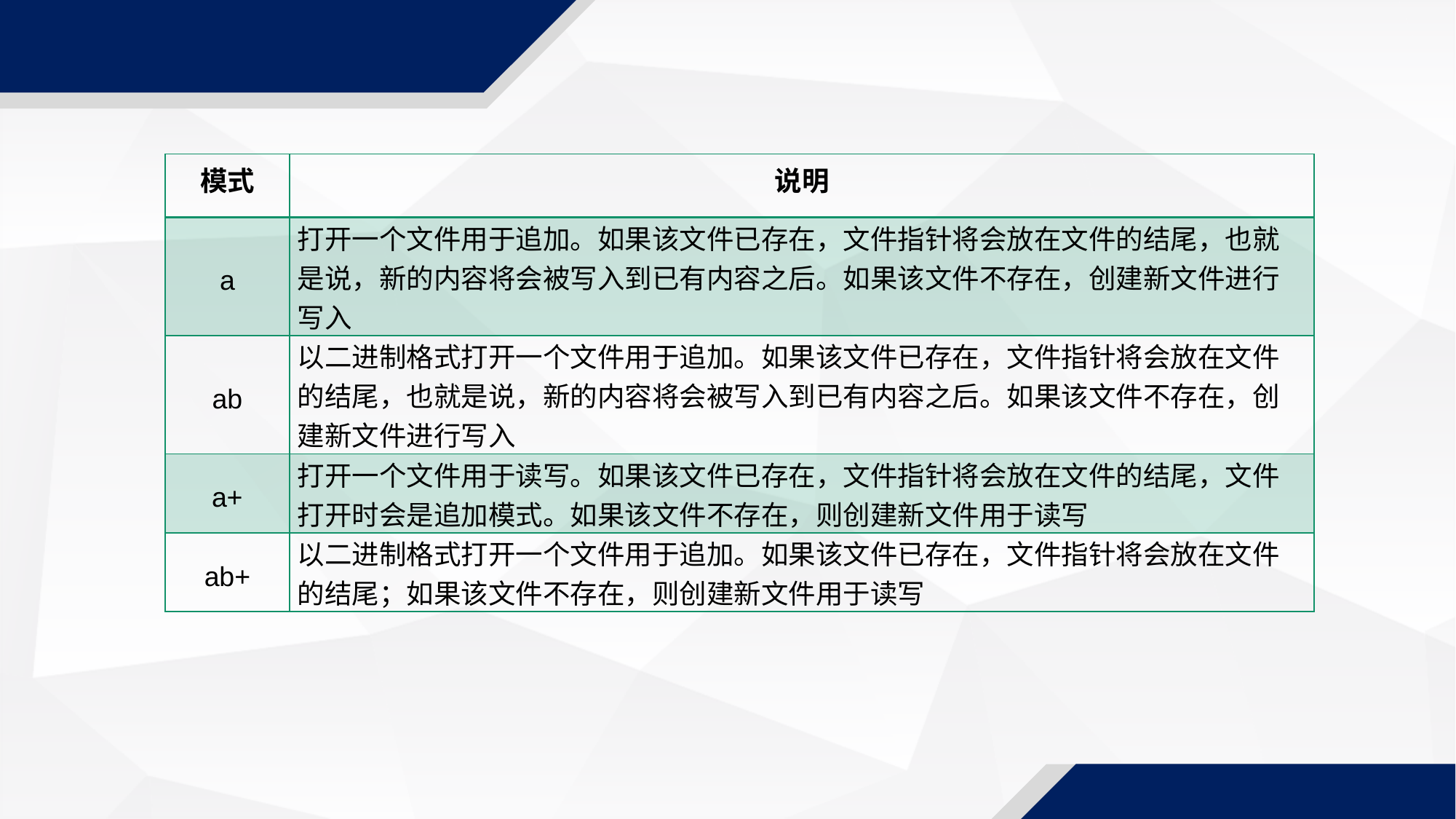

| 模式 | 说明 |
| --- | --- |
| a | 打开一个文件用于追加。如果该文件已存在，文件指针将会放在文件的结尾，也就是说，新的内容将会被写入到已有内容之后。如果该文件不存在，创建新文件进行写入 |
| ab | 以二进制格式打开一个文件用于追加。如果该文件已存在，文件指针将会放在文件的结尾，也就是说，新的内容将会被写入到已有内容之后。如果该文件不存在，创建新文件进行写入 |
| a+ | 打开一个文件用于读写。如果该文件已存在，文件指针将会放在文件的结尾，文件打开时会是追加模式。如果该文件不存在，则创建新文件用于读写 |
| ab+ | 以二进制格式打开一个文件用于追加。如果该文件已存在，文件指针将会放在文件的结尾；如果该文件不存在，则创建新文件用于读写 |